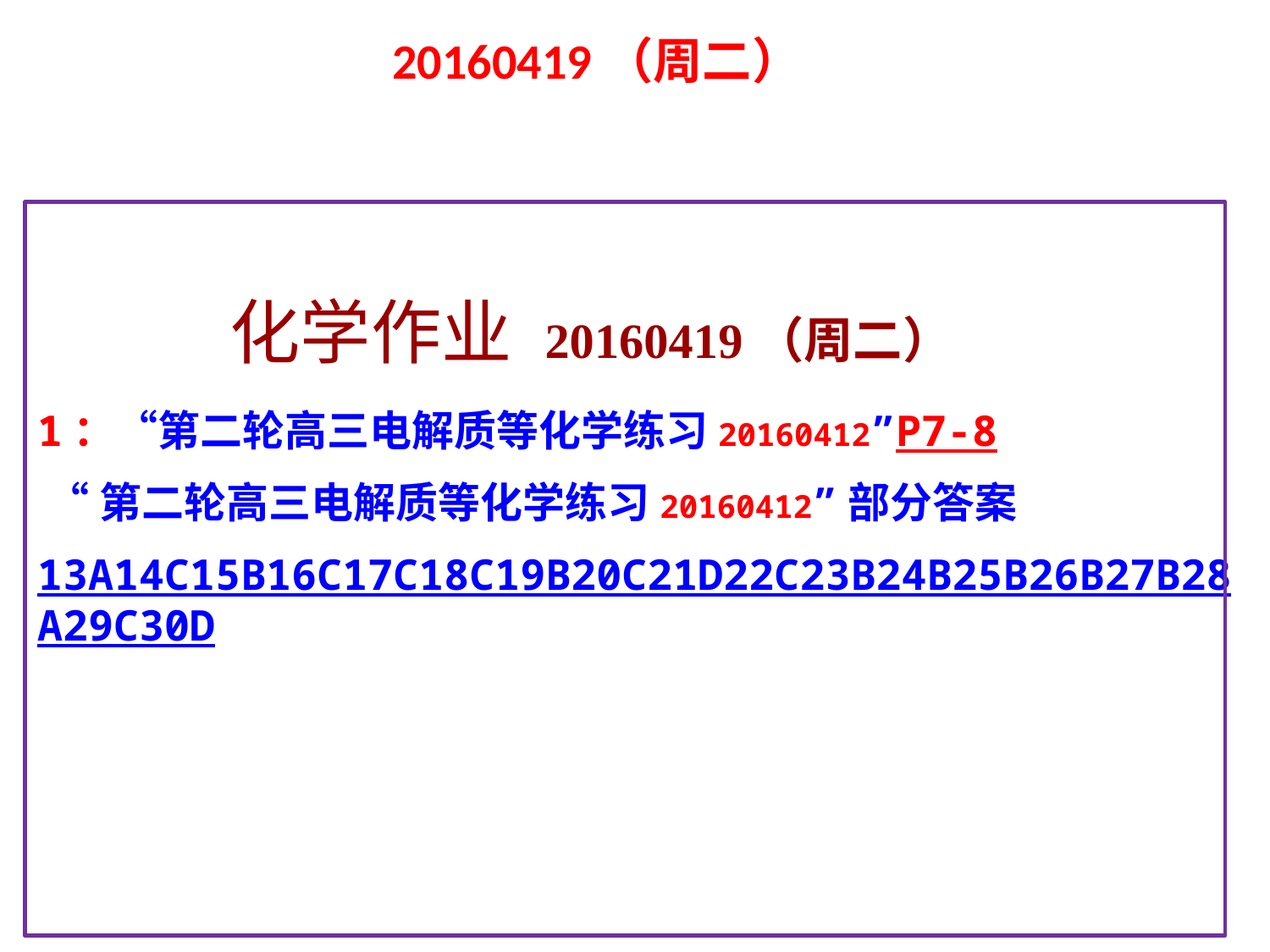

20160419（周二）

        化学作业 20160419（周二）
1：“第二轮高三电解质等化学练习20160412”P7-8
 “第二轮高三电解质等化学练习20160412”部分答案
13A14C15B16C17C18C19B20C21D22C23B24B25B26B27B28A29C30D